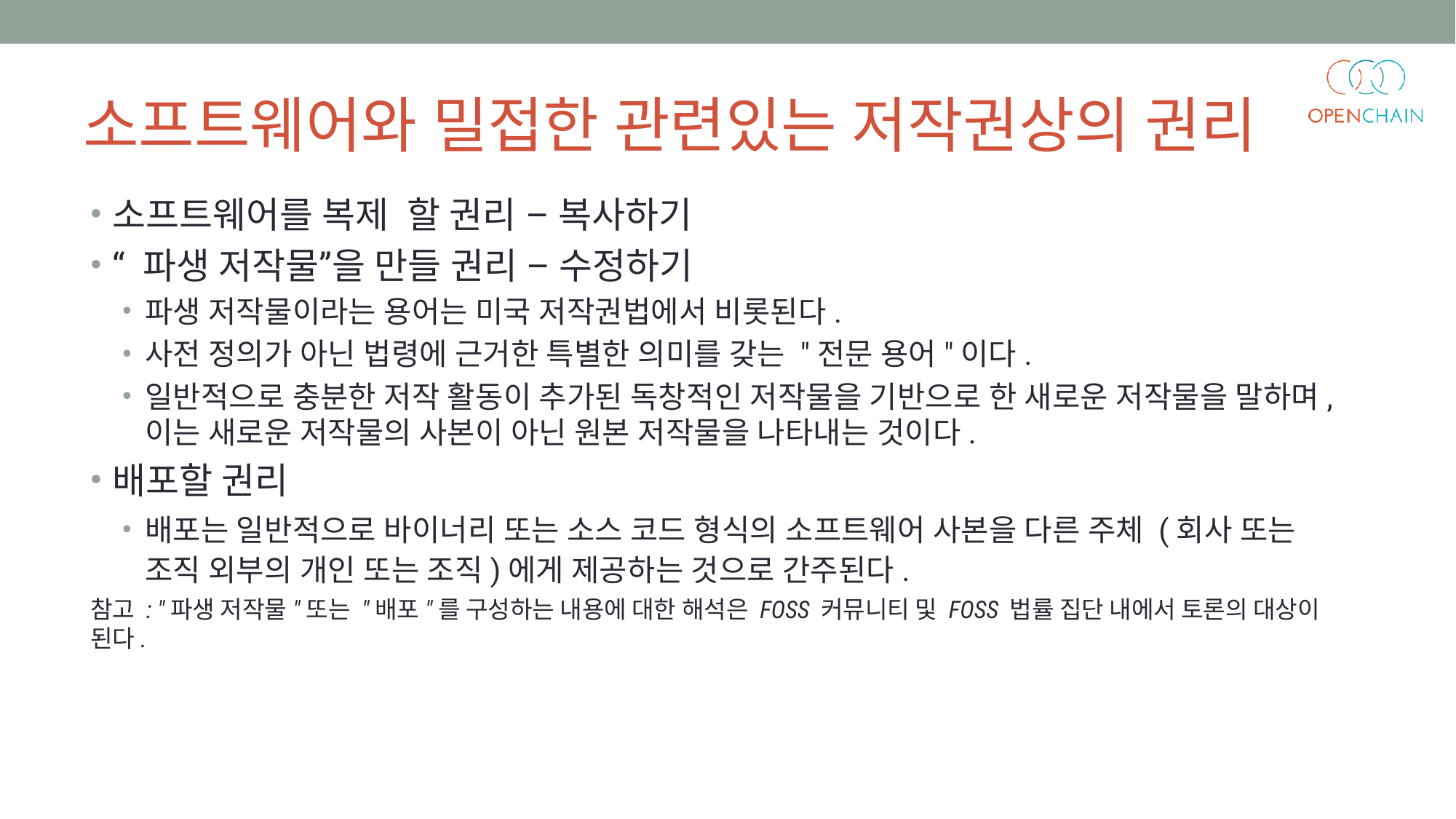

소프트웨어와 밀접한 관련있는 저작권상의 권리
소프트웨어를 복제  할 권리 – 복사하기
“ 파생 저작물”을 만들 권리 – 수정하기
파생 저작물이라는 용어는 미국 저작권법에서 비롯된다.
사전 정의가 아닌 법령에 근거한 특별한 의미를 갖는 "전문 용어"이다.
일반적으로 충분한 저작 활동이 추가된 독창적인 저작물을 기반으로 한 새로운 저작물을 말하며, 이는 새로운 저작물의 사본이 아닌 원본 저작물을 나타내는 것이다.
배포할 권리
배포는 일반적으로 바이너리 또는 소스 코드 형식의 소프트웨어 사본을 다른 주체 (회사 또는 조직 외부의 개인 또는 조직)에게 제공하는 것으로 간주된다.
참고 : "파생 저작물"또는 "배포"를 구성하는 내용에 대한 해석은 FOSS 커뮤니티 및 FOSS 법률 집단 내에서 토론의 대상이 된다.